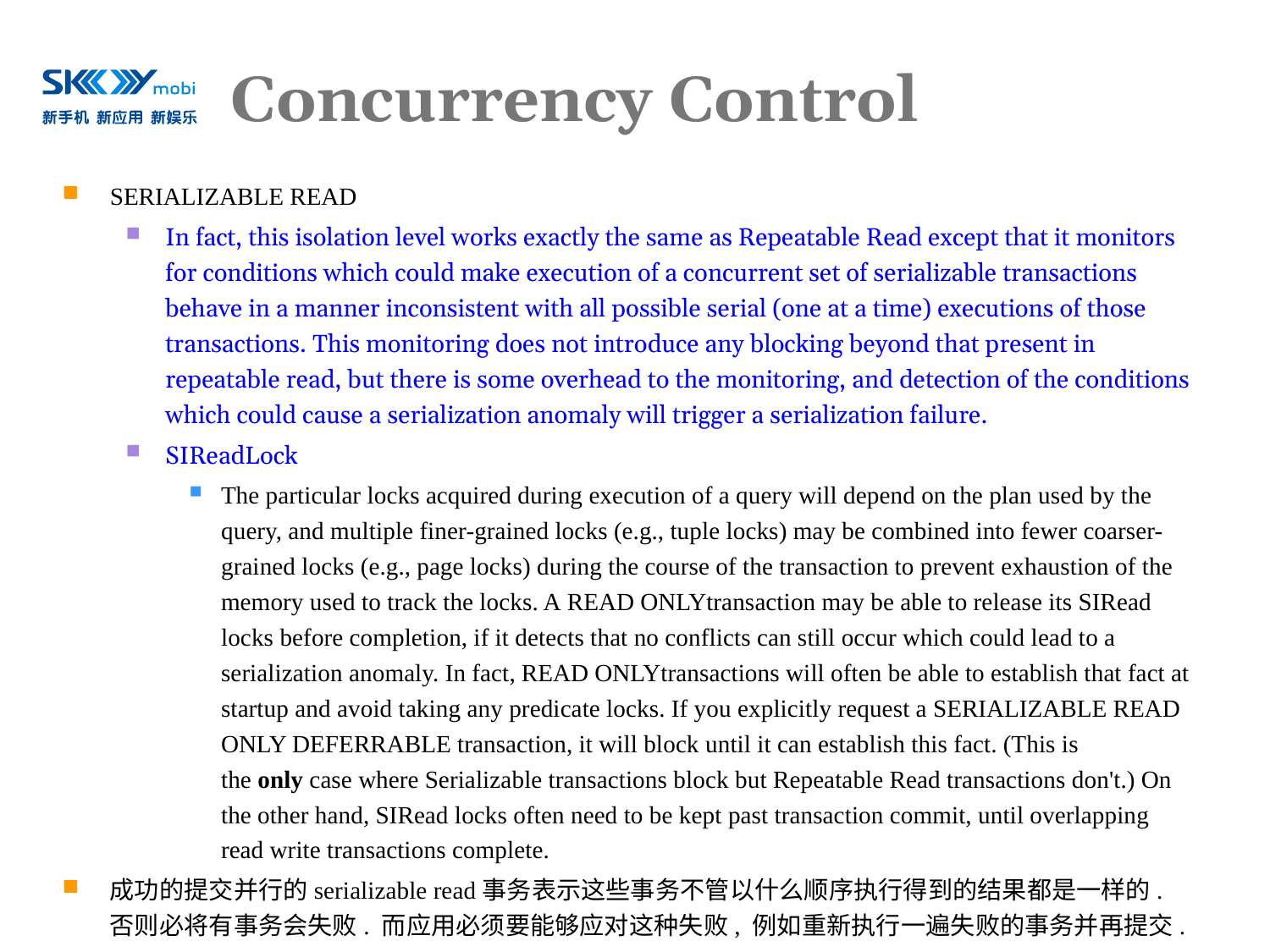

# Concurrency Control
SERIALIZABLE READ
In fact, this isolation level works exactly the same as Repeatable Read except that it monitors for conditions which could make execution of a concurrent set of serializable transactions behave in a manner inconsistent with all possible serial (one at a time) executions of those transactions. This monitoring does not introduce any blocking beyond that present in repeatable read, but there is some overhead to the monitoring, and detection of the conditions which could cause a serialization anomaly will trigger a serialization failure.
SIReadLock
The particular locks acquired during execution of a query will depend on the plan used by the query, and multiple finer-grained locks (e.g., tuple locks) may be combined into fewer coarser-grained locks (e.g., page locks) during the course of the transaction to prevent exhaustion of the memory used to track the locks. A READ ONLYtransaction may be able to release its SIRead locks before completion, if it detects that no conflicts can still occur which could lead to a serialization anomaly. In fact, READ ONLYtransactions will often be able to establish that fact at startup and avoid taking any predicate locks. If you explicitly request a SERIALIZABLE READ ONLY DEFERRABLE transaction, it will block until it can establish this fact. (This is the only case where Serializable transactions block but Repeatable Read transactions don't.) On the other hand, SIRead locks often need to be kept past transaction commit, until overlapping read write transactions complete.
成功的提交并行的serializable read事务表示这些事务不管以什么顺序执行得到的结果都是一样的. 否则必将有事务会失败. 而应用必须要能够应对这种失败, 例如重新执行一遍失败的事务并再提交.